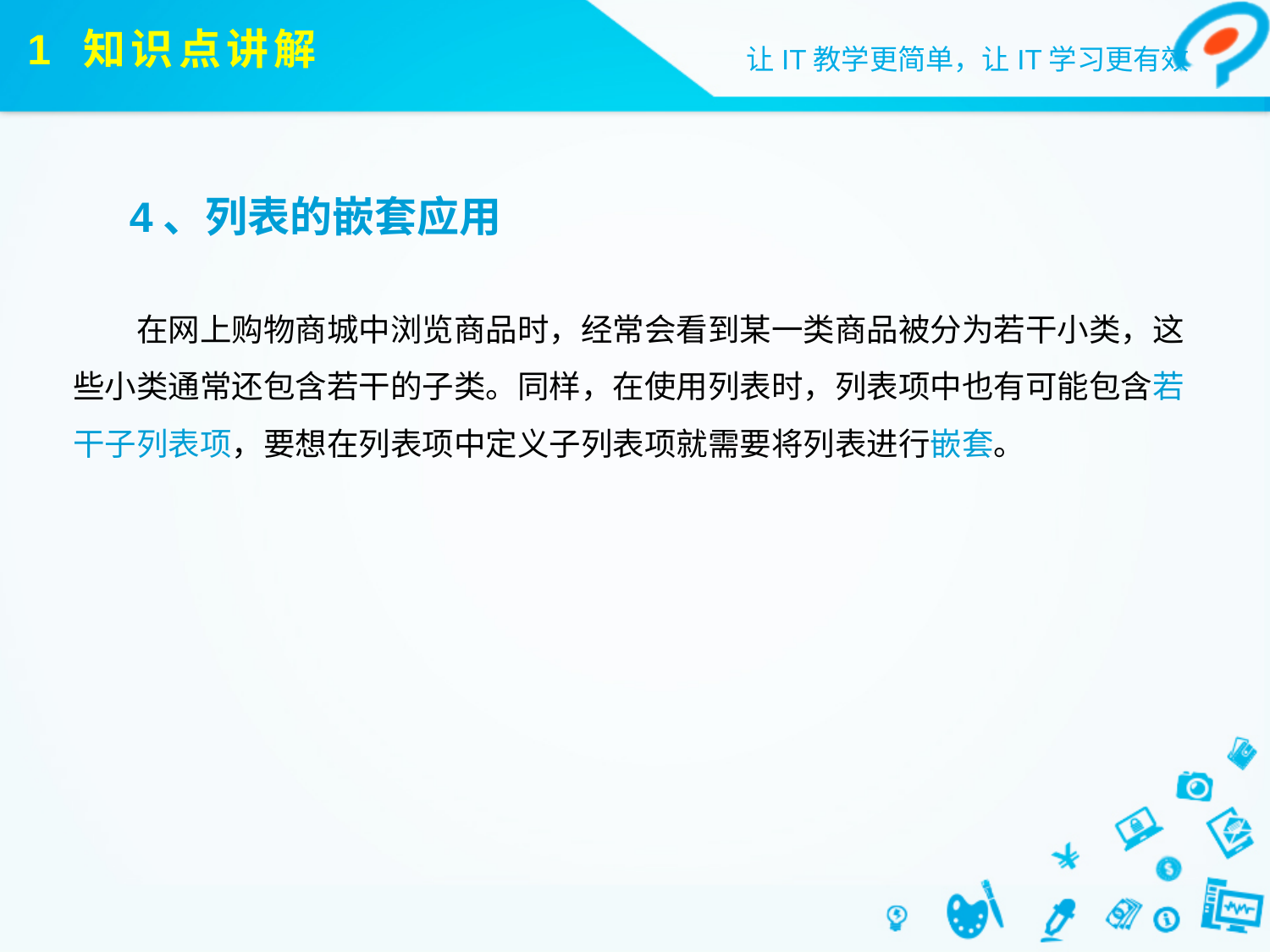

# 1 知识点讲解
4、列表的嵌套应用
在网上购物商城中浏览商品时，经常会看到某一类商品被分为若干小类，这些小类通常还包含若干的子类。同样，在使用列表时，列表项中也有可能包含若干子列表项，要想在列表项中定义子列表项就需要将列表进行嵌套。